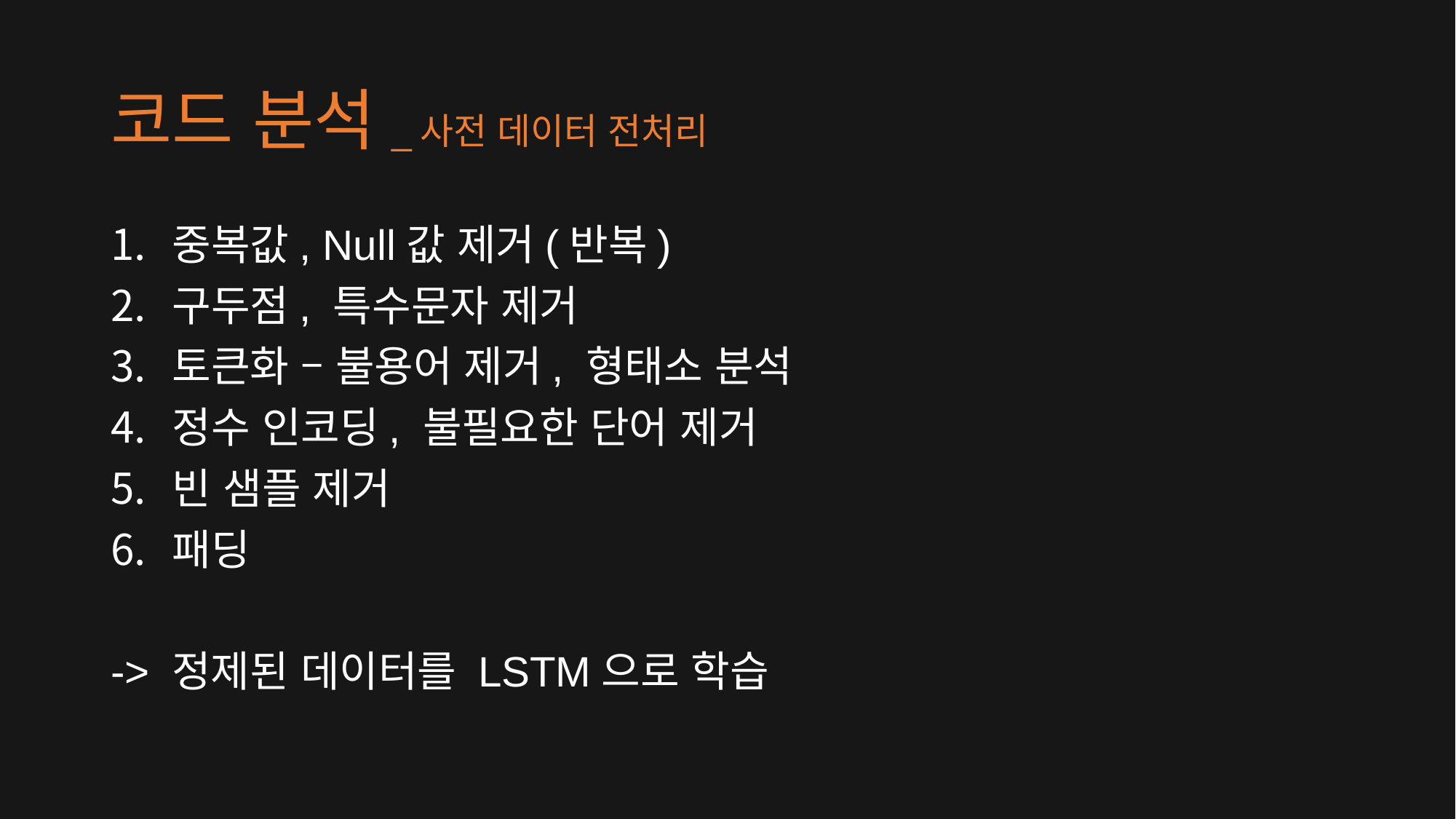

# 코드 분석_사전 데이터 전처리
중복값, Null값 제거(반복)
구두점, 특수문자 제거
토큰화 – 불용어 제거, 형태소 분석
정수 인코딩, 불필요한 단어 제거
빈 샘플 제거
패딩

-> 정제된 데이터를 LSTM으로 학습